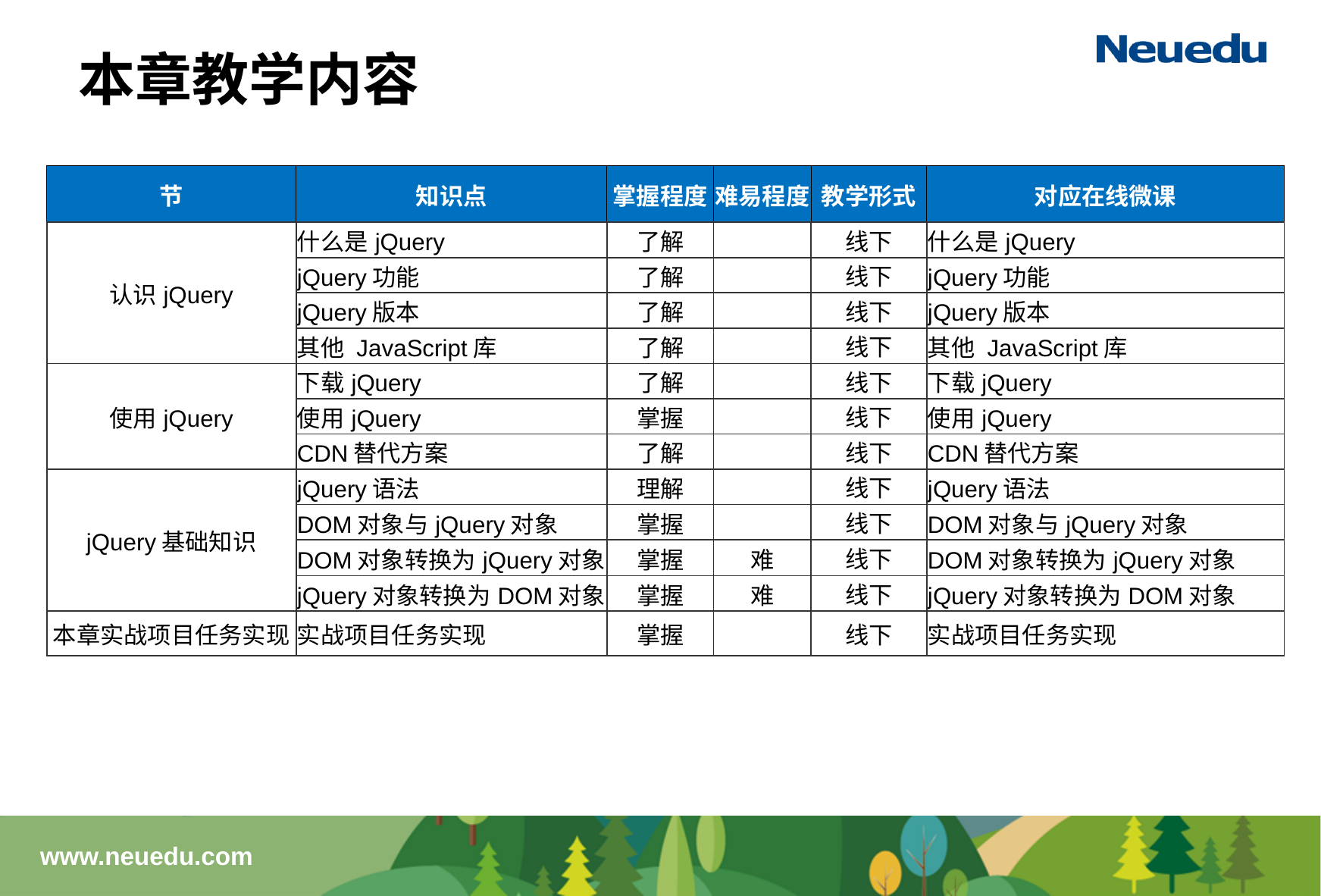

# 本章教学内容

| 节 | 知识点 | 掌握程度 | 难易程度 | 教学形式 | 对应在线微课 |
| --- | --- | --- | --- | --- | --- |
| 认识jQuery | 什么是jQuery | 了解 |  | 线下 | 什么是jQuery |
|  | jQuery功能 | 了解 |  | 线下 | jQuery功能 |
|  | jQuery版本 | 了解 |  | 线下 | jQuery版本 |
|  | 其他 JavaScript库 | 了解 |  | 线下 | 其他 JavaScript库 |
| 使用jQuery | 下载jQuery | 了解 |  | 线下 | 下载jQuery |
|  | 使用jQuery | 掌握 |  | 线下 | 使用jQuery |
|  | CDN替代方案 | 了解 |  | 线下 | CDN替代方案 |
| jQuery基础知识 | jQuery语法 | 理解 |  | 线下 | jQuery语法 |
|  | DOM对象与jQuery对象 | 掌握 |  | 线下 | DOM对象与jQuery对象 |
|  | DOM对象转换为jQuery对象 | 掌握 | 难 | 线下 | DOM对象转换为jQuery对象 |
|  | jQuery对象转换为DOM对象 | 掌握 | 难 | 线下 | jQuery对象转换为DOM对象 |
| 本章实战项目任务实现 | 实战项目任务实现 | 掌握 |  | 线下 | 实战项目任务实现 |